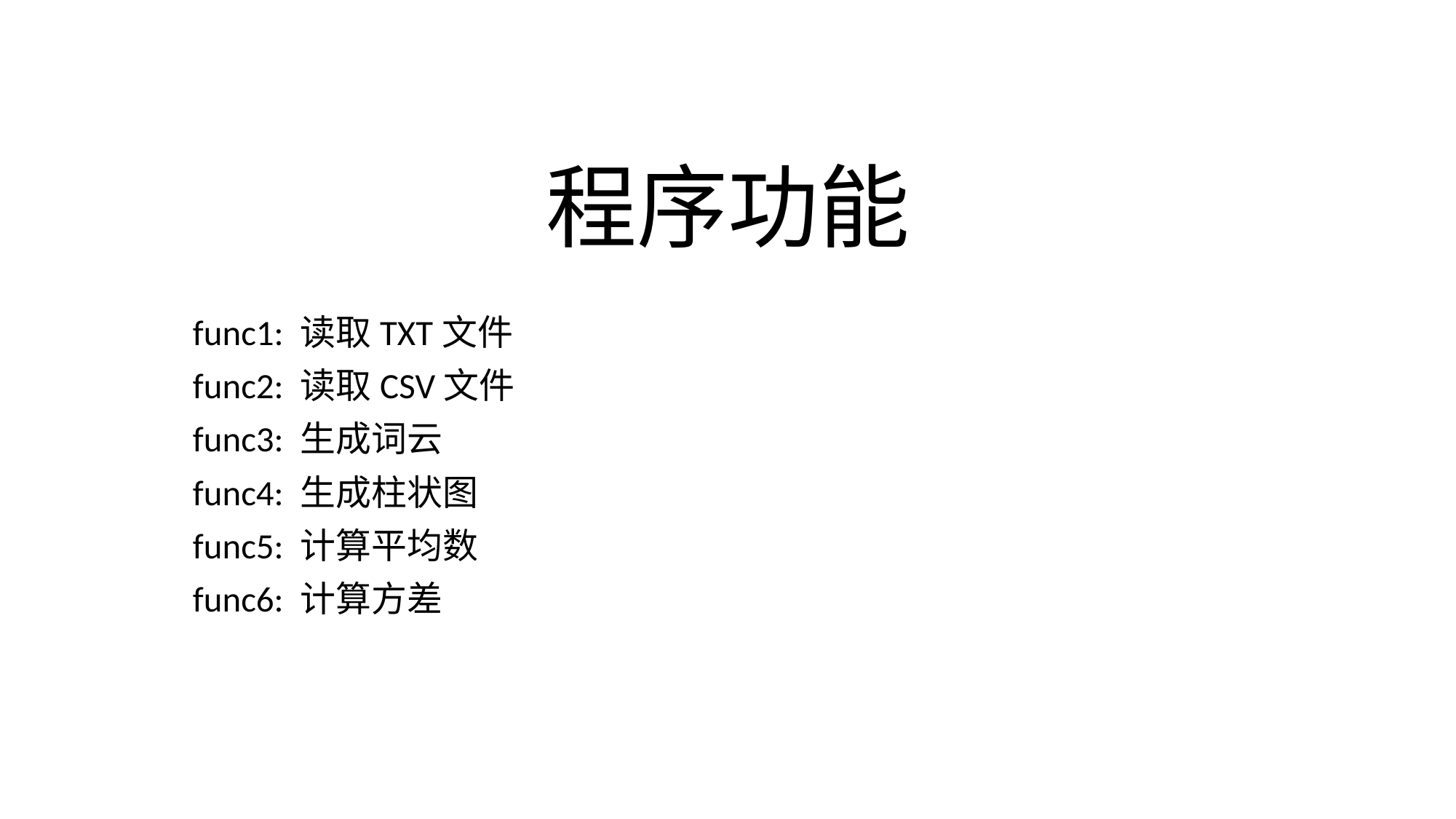

# 程序功能
func1: 读取TXT文件
func2: 读取CSV文件
func3: 生成词云
func4: 生成柱状图
func5: 计算平均数
func6: 计算方差